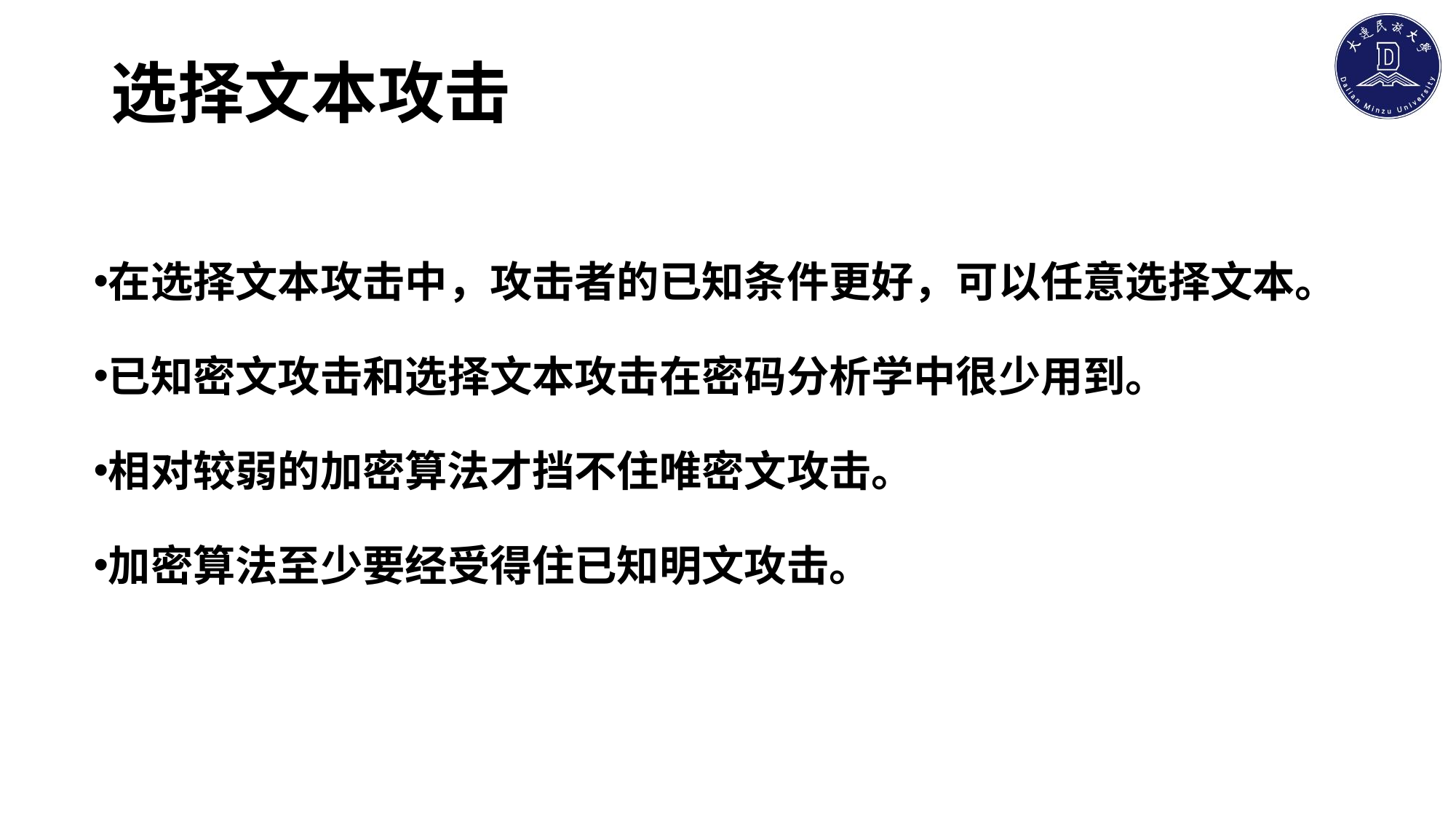

# 选择文本攻击
在选择文本攻击中，攻击者的已知条件更好，可以任意选择文本。
已知密文攻击和选择文本攻击在密码分析学中很少用到。
相对较弱的加密算法才挡不住唯密文攻击。
加密算法至少要经受得住已知明文攻击。